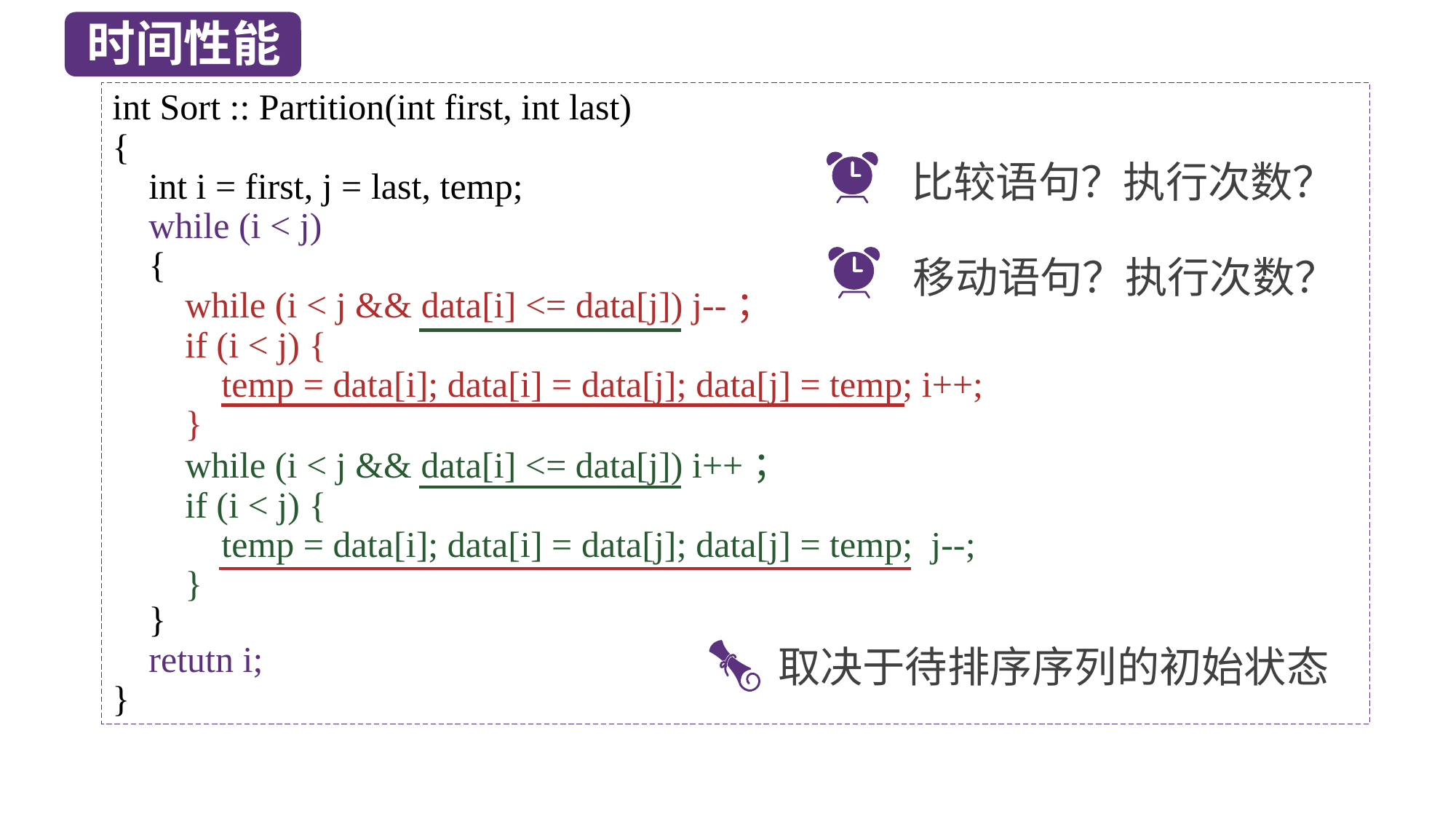

时间性能

int Sort :: Partition(int first, int last)
{
    int i = first, j = last, temp;
    while (i < j)
    {

    }
    retutn i;
}
比较语句？执行次数？

移动语句？执行次数？

        while (i < j && data[i] <= data[j]) j--；
        if (i < j) {
            temp = data[i]; data[i] = data[j]; data[j] = temp; i++;
        }
        while (i < j && data[i] <= data[j]) i++；
        if (i < j) {
            temp = data[i]; data[i] = data[j]; data[j] = temp;  j--;
        }
取决于待排序序列的初始状态